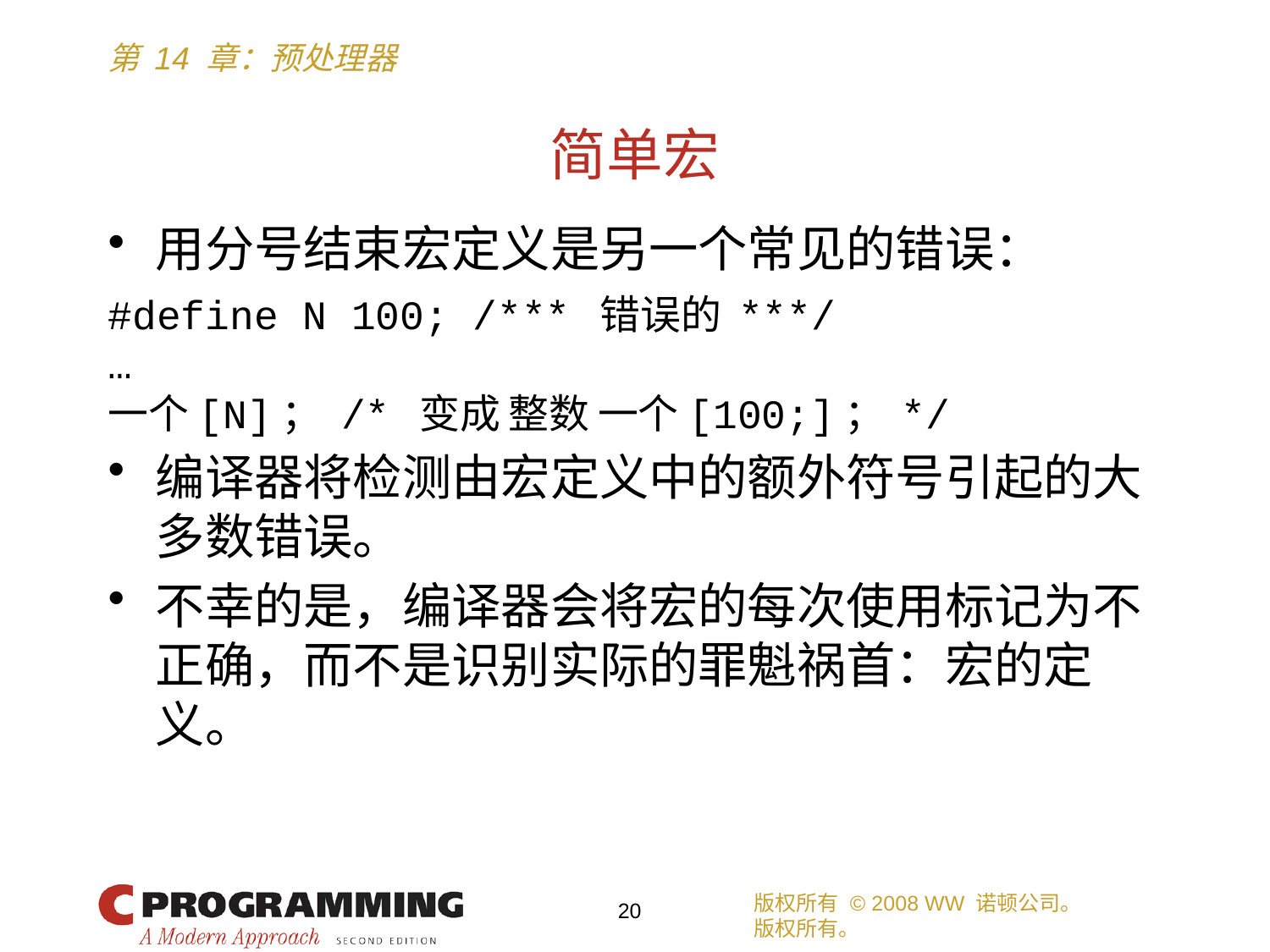

# 简单宏
用分号结束宏定义是另一个常见的错误：
#define N 100; /*** 错误的 ***/
…
一个[N]； /* 变成 整数 一个[100;]； */
编译器将检测由宏定义中的额外符号引起的大多数错误。
不幸的是，编译器会将宏的每次使用标记为不正确，而不是识别实际的罪魁祸首：宏的定义。
版权所有 © 2008 WW 诺顿公司。
版权所有。
20